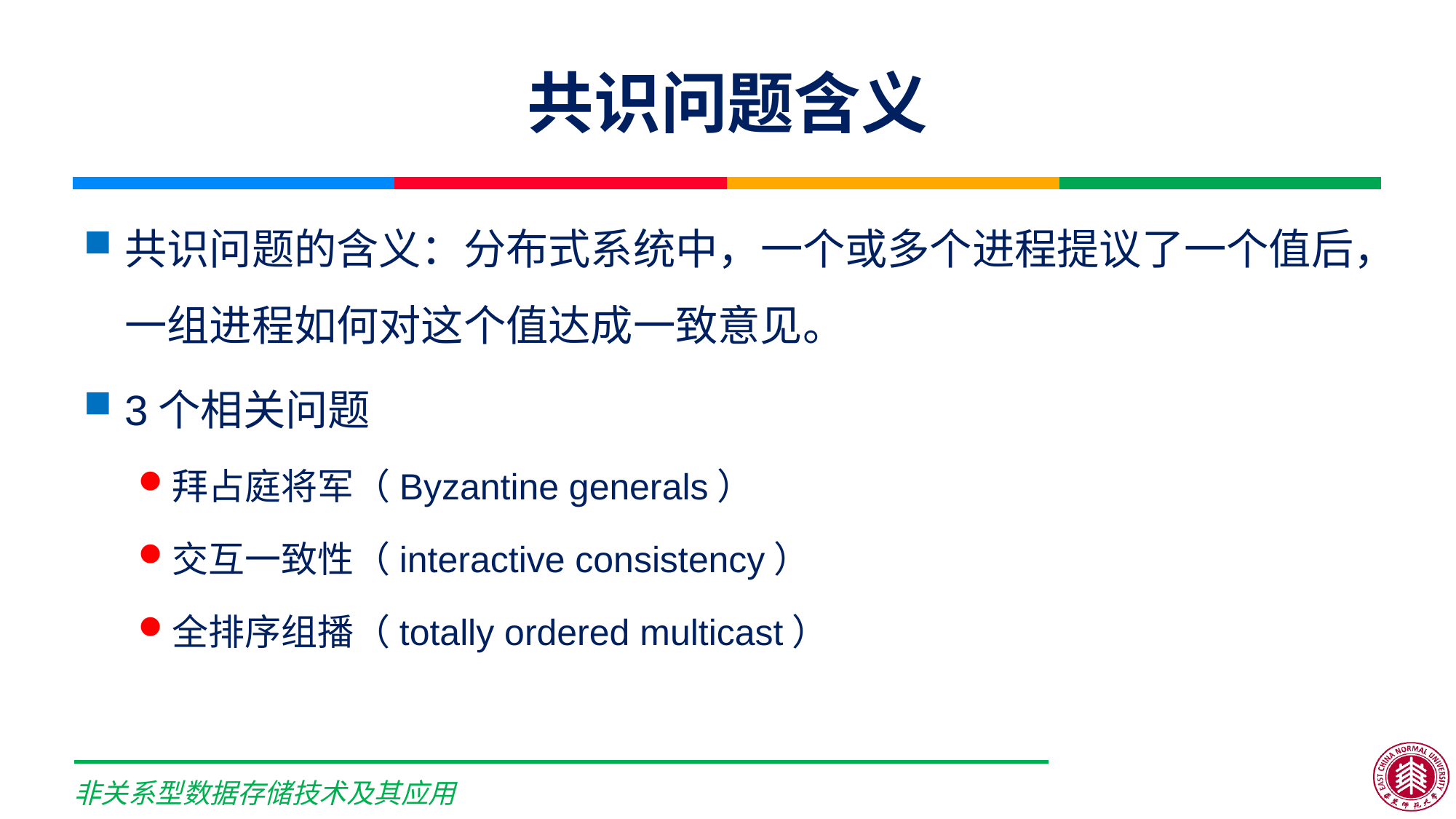

# 共识问题含义
共识问题的含义：分布式系统中，一个或多个进程提议了一个值后，一组进程如何对这个值达成一致意见。
3个相关问题
拜占庭将军（Byzantine generals）
交互一致性（interactive consistency）
全排序组播（totally ordered multicast）